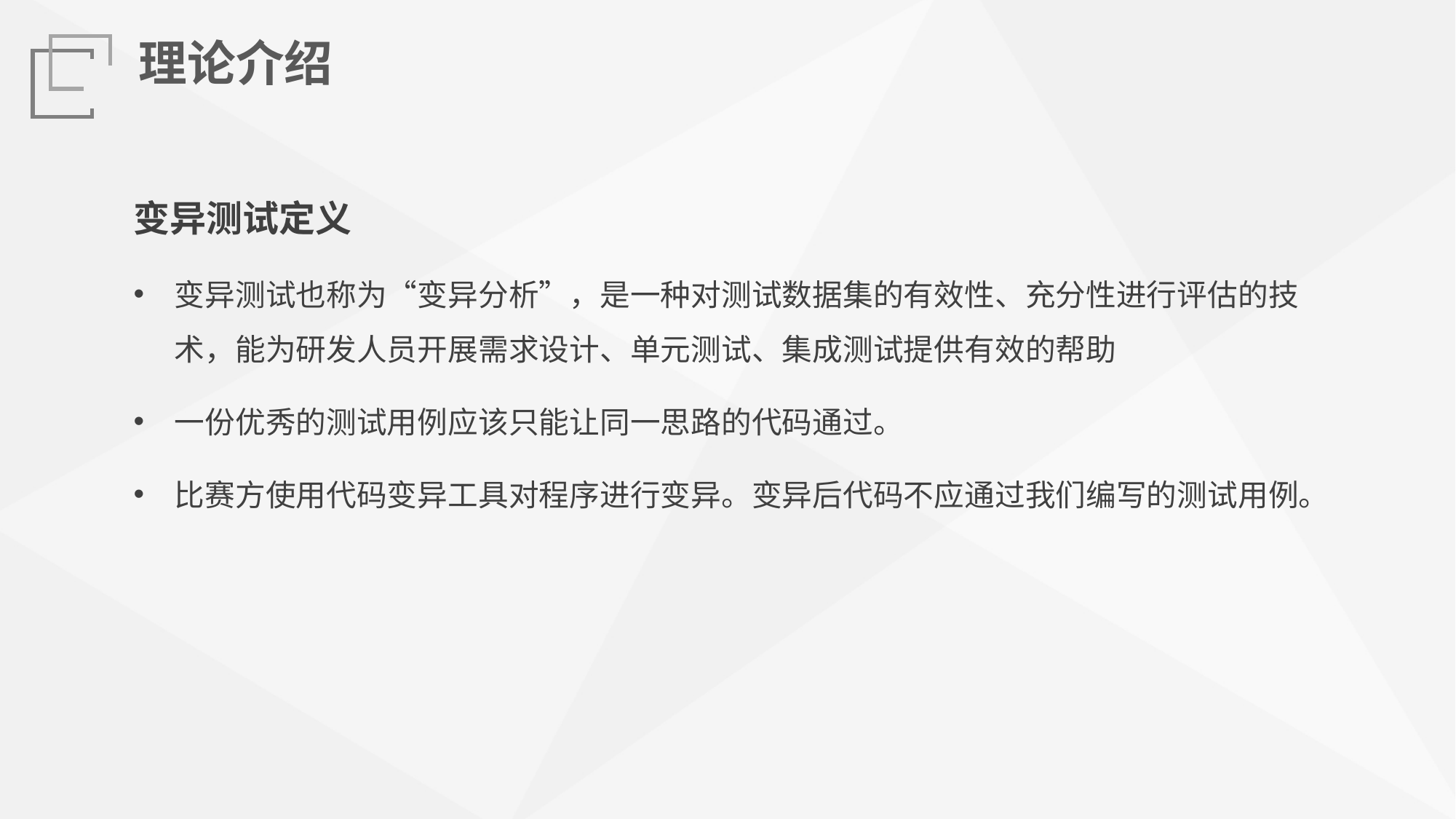

理论介绍

变异测试定义
变异测试也称为“变异分析”，是一种对测试数据集的有效性、充分性进行评估的技术，能为研发人员开展需求设计、单元测试、集成测试提供有效的帮助
一份优秀的测试用例应该只能让同一思路的代码通过。
比赛方使用代码变异工具对程序进行变异。变异后代码不应通过我们编写的测试用例。